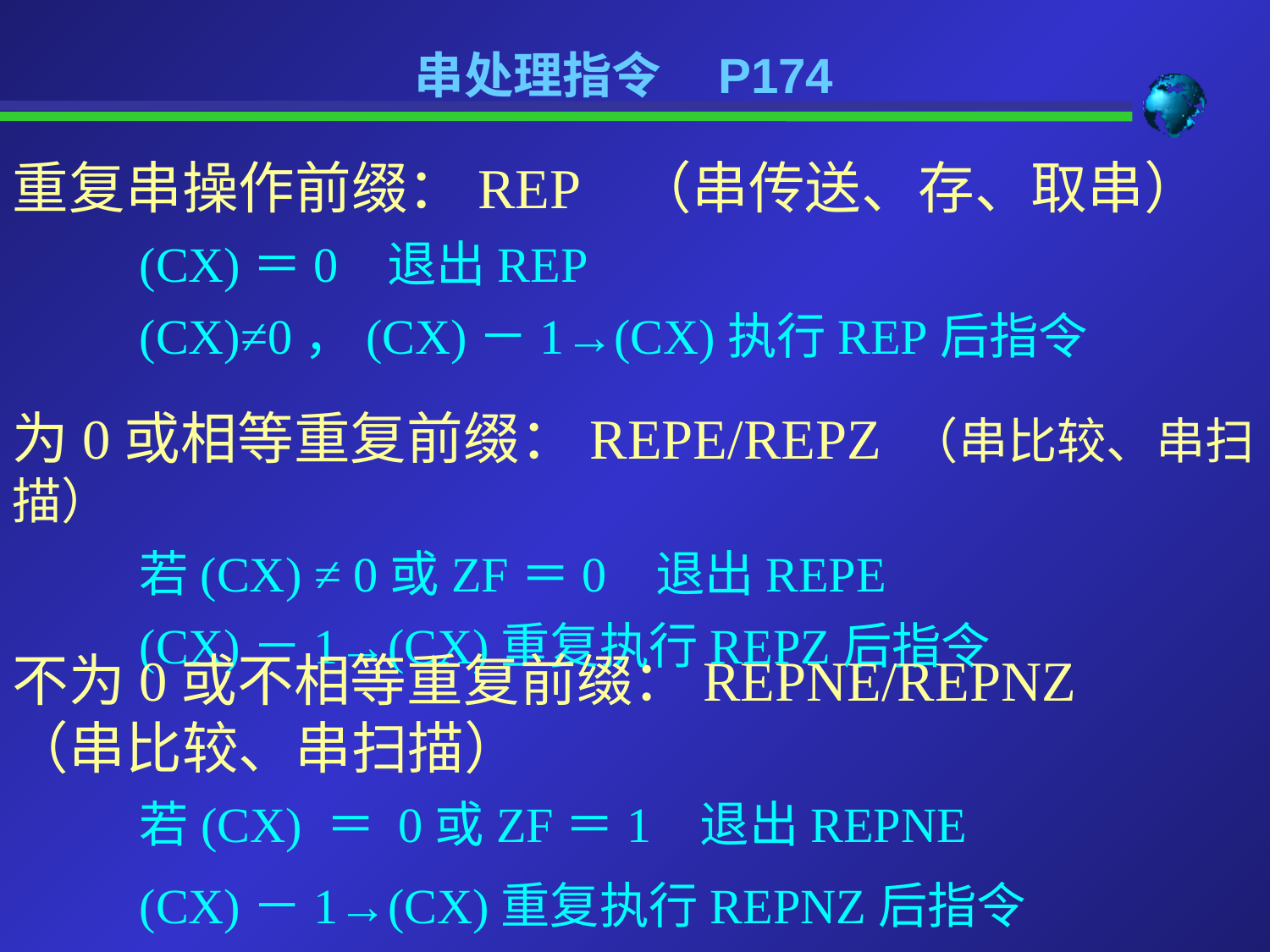

串处理指令    P174
重复串操作前缀：REP   （串传送、存、取串）
	(CX)＝0   退出REP
	(CX)≠0，(CX)－1→(CX)执行REP后指令
为0或相等重复前缀：REPE/REPZ （串比较、串扫描）
	若(CX) ≠ 0或ZF＝0   退出REPE
	(CX)－1→(CX)重复执行REPZ后指令
不为0或不相等重复前缀：REPNE/REPNZ   （串比较、串扫描）
	若(CX) ＝ 0或ZF＝1   退出REPNE
	(CX)－1→(CX)重复执行REPNZ后指令
46